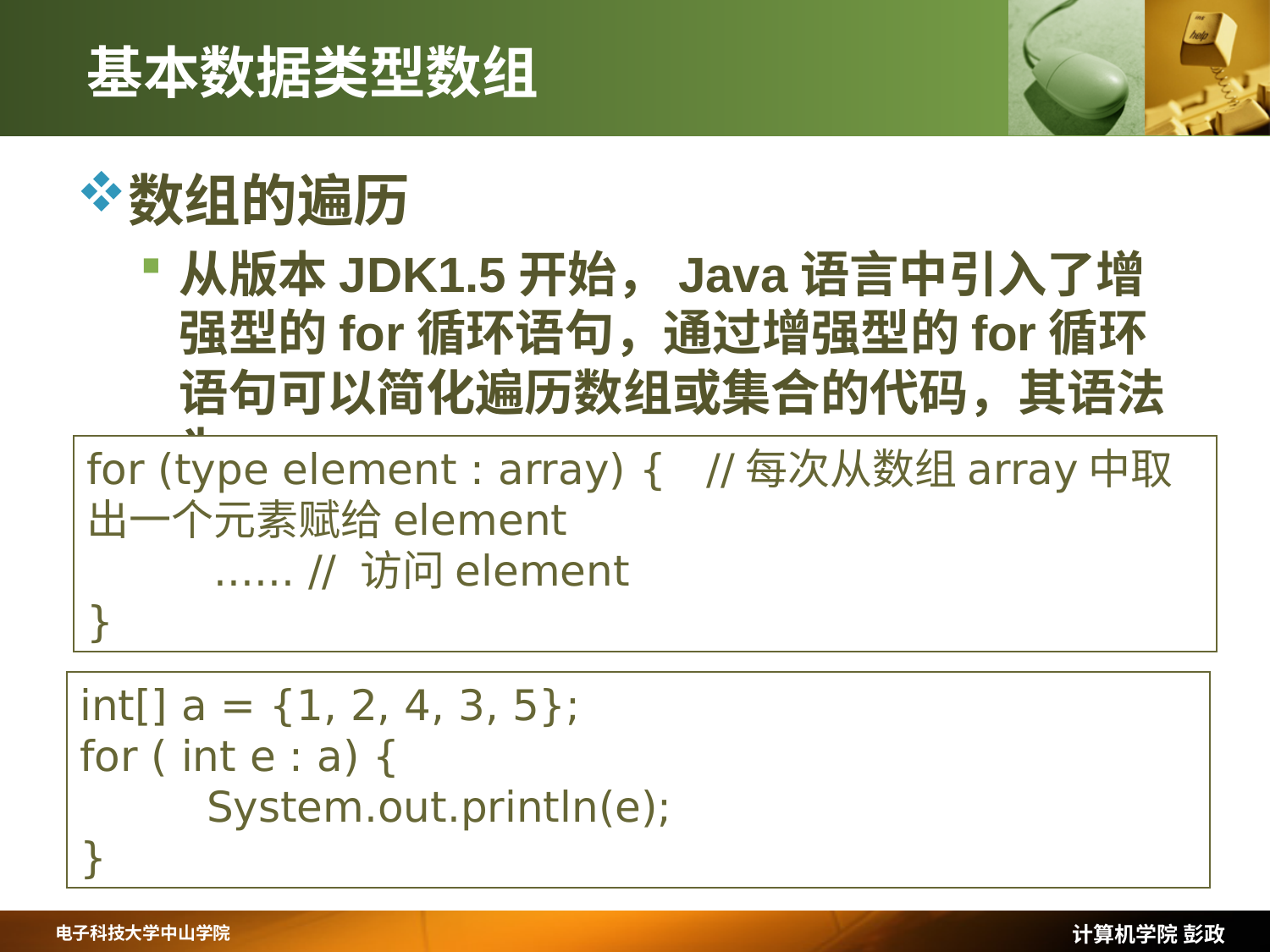

# 基本数据类型数组
数组的遍历
从版本JDK1.5开始，Java语言中引入了增强型的for循环语句，通过增强型的for循环语句可以简化遍历数组或集合的代码，其语法为：
for (type element : array) {   //每次从数组array中取出一个元素赋给element
	...... // 访问element
}
int[] a = {1, 2, 4, 3, 5};
for ( int e : a) {
	System.out.println(e);
}
计算机学院 彭政
电子科技大学中山学院